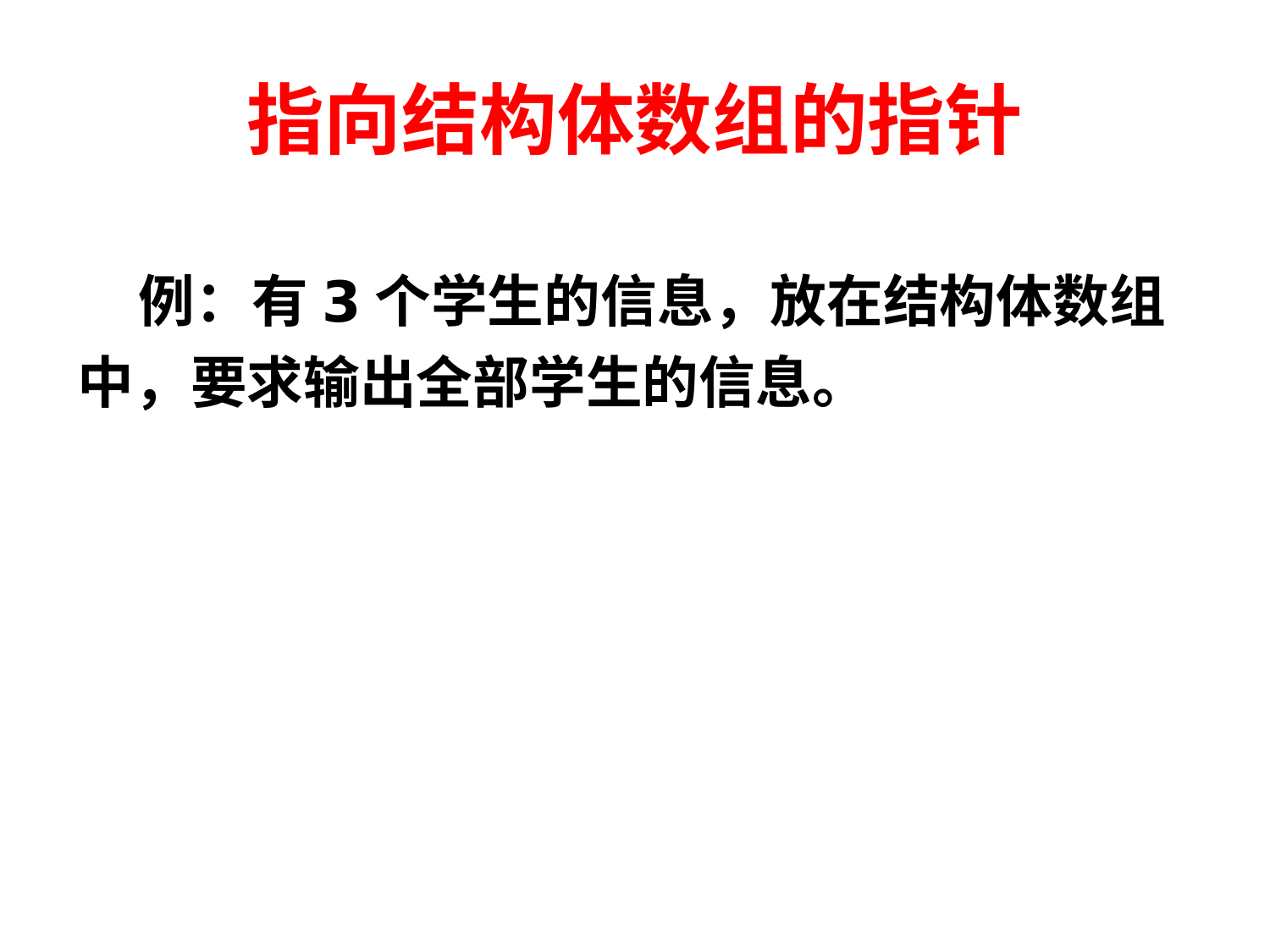

# 指向结构体数组的指针
例：有3个学生的信息，放在结构体数组中，要求输出全部学生的信息。